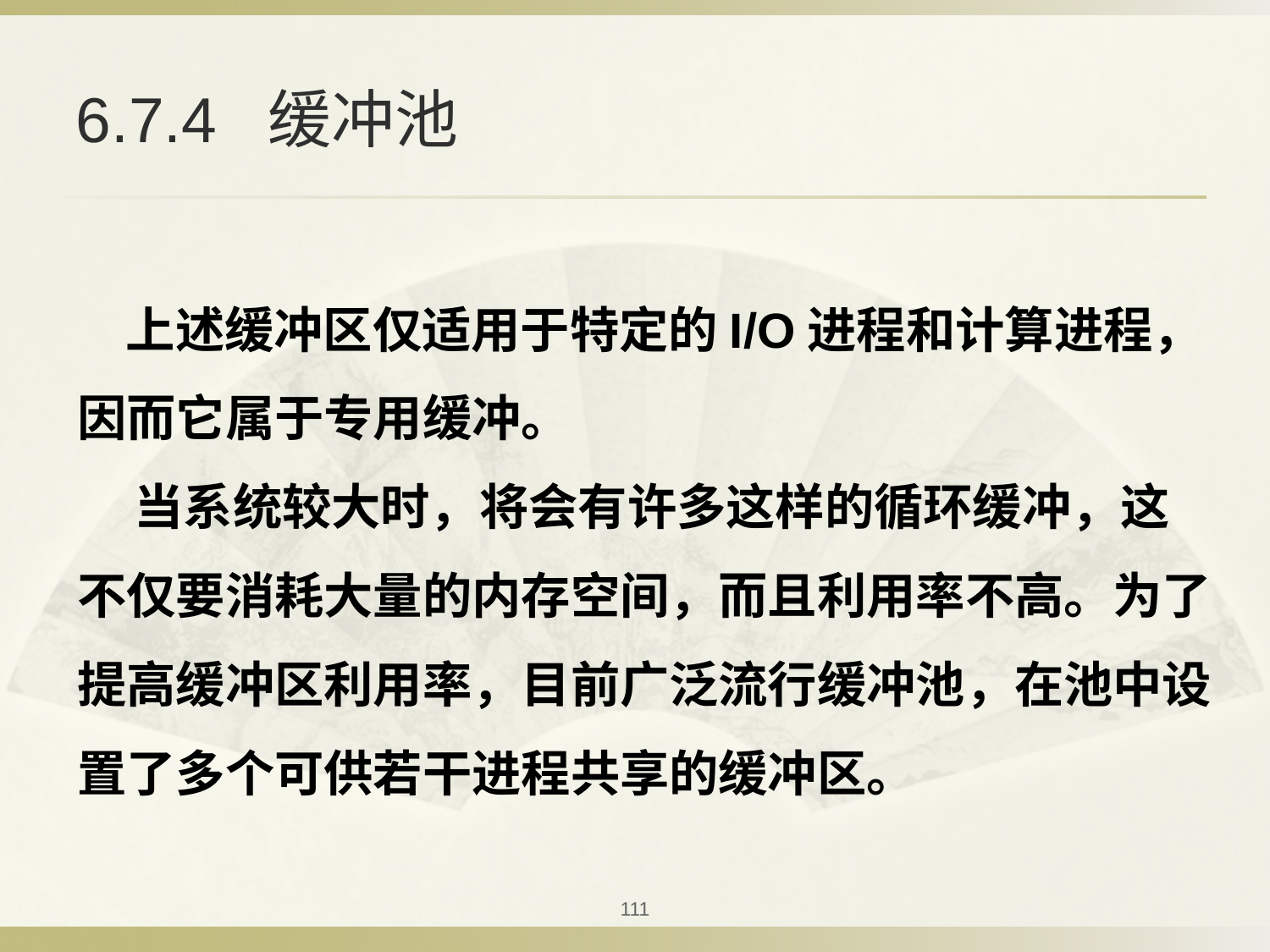

# 6.7.4  缓冲池
     上述缓冲区仅适用于特定的I/O进程和计算进程，因而它属于专用缓冲。
    当系统较大时，将会有许多这样的循环缓冲，这不仅要消耗大量的内存空间，而且利用率不高。为了提高缓冲区利用率，目前广泛流行缓冲池，在池中设置了多个可供若干进程共享的缓冲区。
111